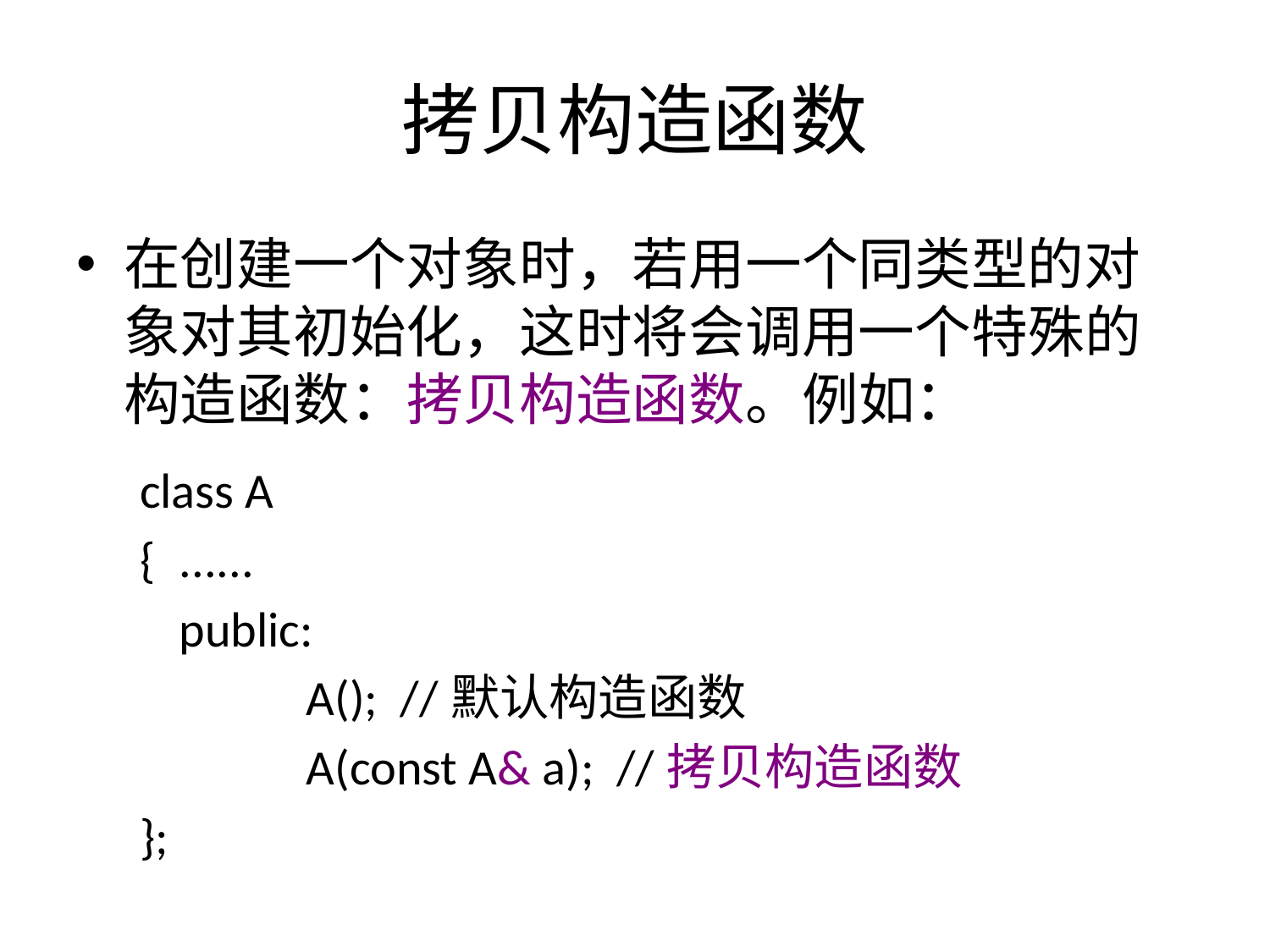

# 拷贝构造函数
在创建一个对象时，若用一个同类型的对象对其初始化，这时将会调用一个特殊的构造函数：拷贝构造函数。例如：
class A
{	......
	public:
		A();  //默认构造函数
		A(const A& a);  //拷贝构造函数
};